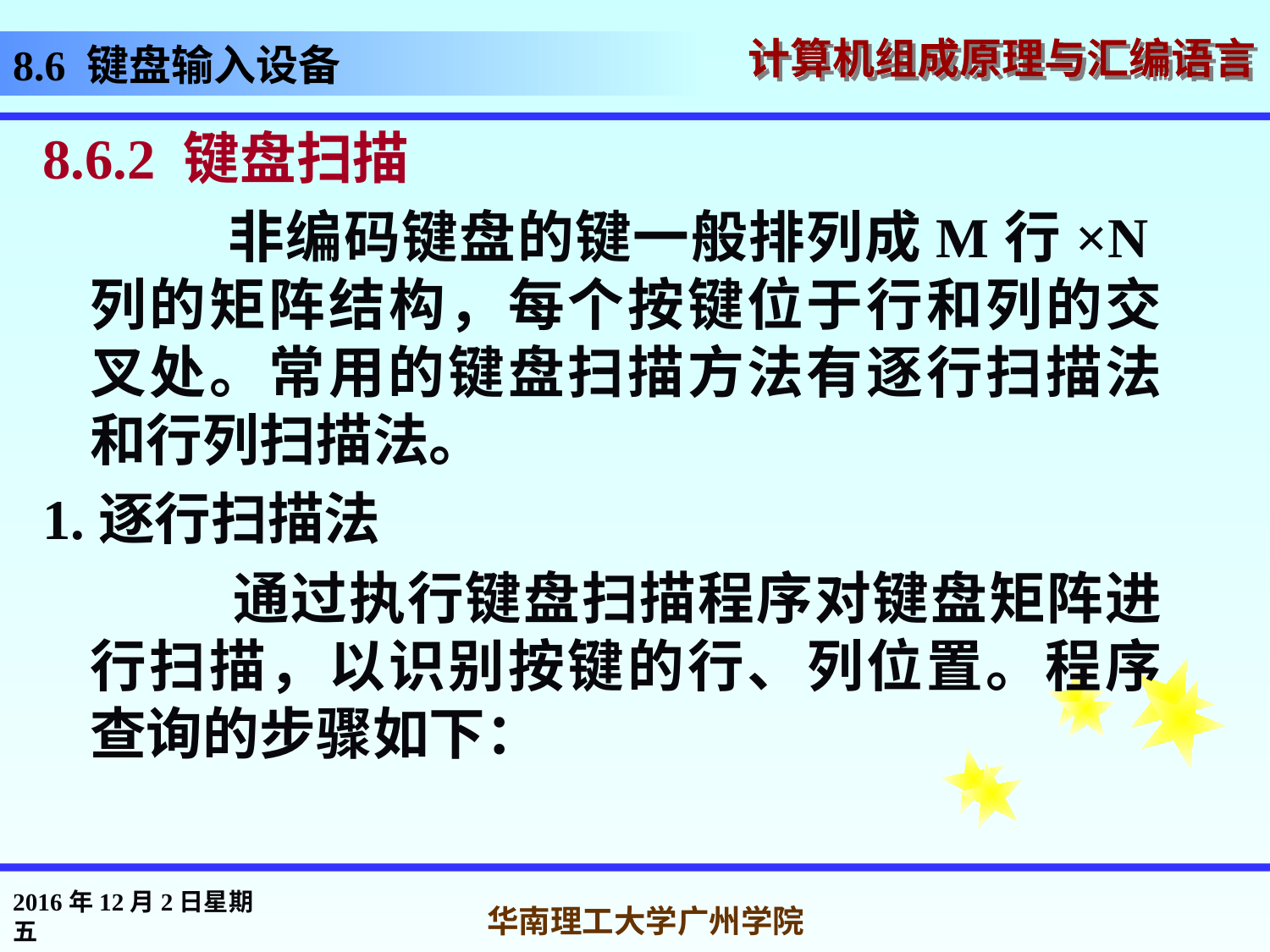

# 8.6 键盘输入设备
8.6.2 键盘扫描
            非编码键盘的键一般排列成M行×N列的矩阵结构，每个按键位于行和列的交叉处。常用的键盘扫描方法有逐行扫描法和行列扫描法。
1.逐行扫描法
            通过执行键盘扫描程序对键盘矩阵进行扫描，以识别按键的行、列位置。程序查询的步骤如下：
2016年12月2日星期五
华南理工大学广州学院